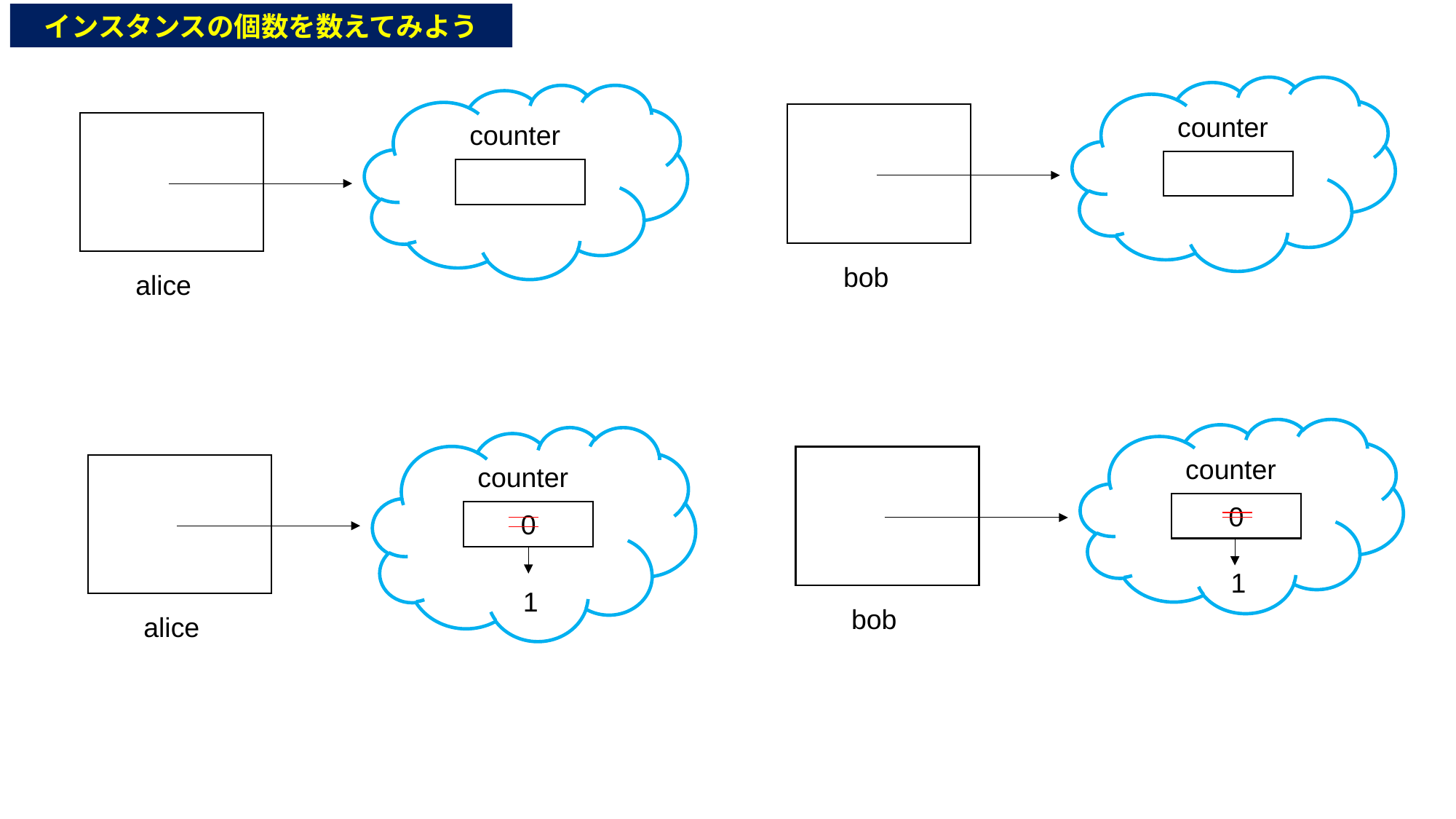

インスタンスの個数を数えてみよう

counter

counter

public class Main {

public static void main(String[] args) {

　Cat alice = new Cat();
　System.out.println(alice.name);
　System.out.println(alice.age);
　System.out.println(alice.height);

　}

}
bob
alice

counter

counter
0
0
1
1
bob
alice